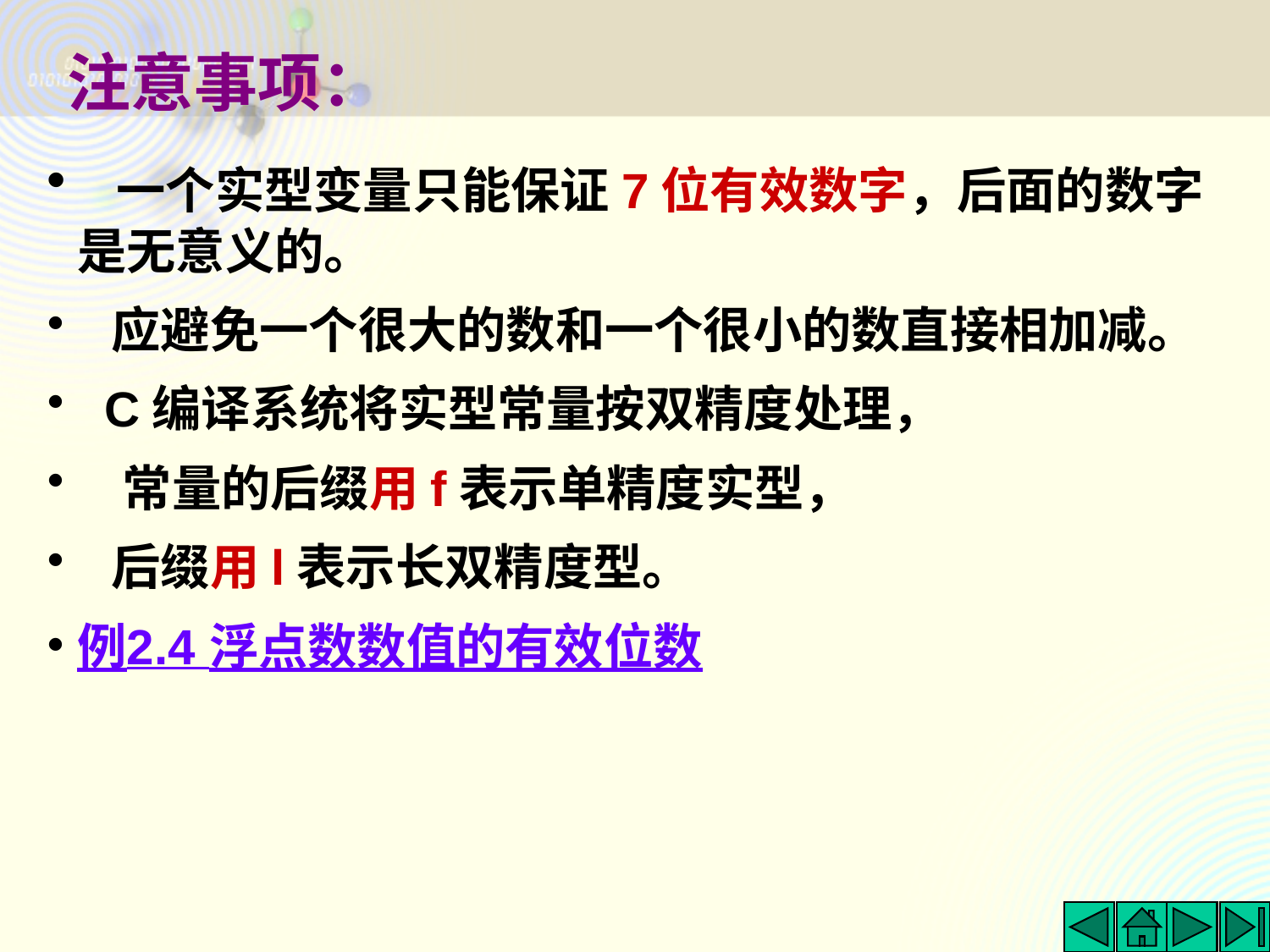

注意事项：
  一个实型变量只能保证7位有效数字，后面的数字是无意义的。
  应避免一个很大的数和一个很小的数直接相加减。
  C编译系统将实型常量按双精度处理，
   常量的后缀用f表示单精度实型，
  后缀用l表示长双精度型。
例2.4 浮点数数值的有效位数